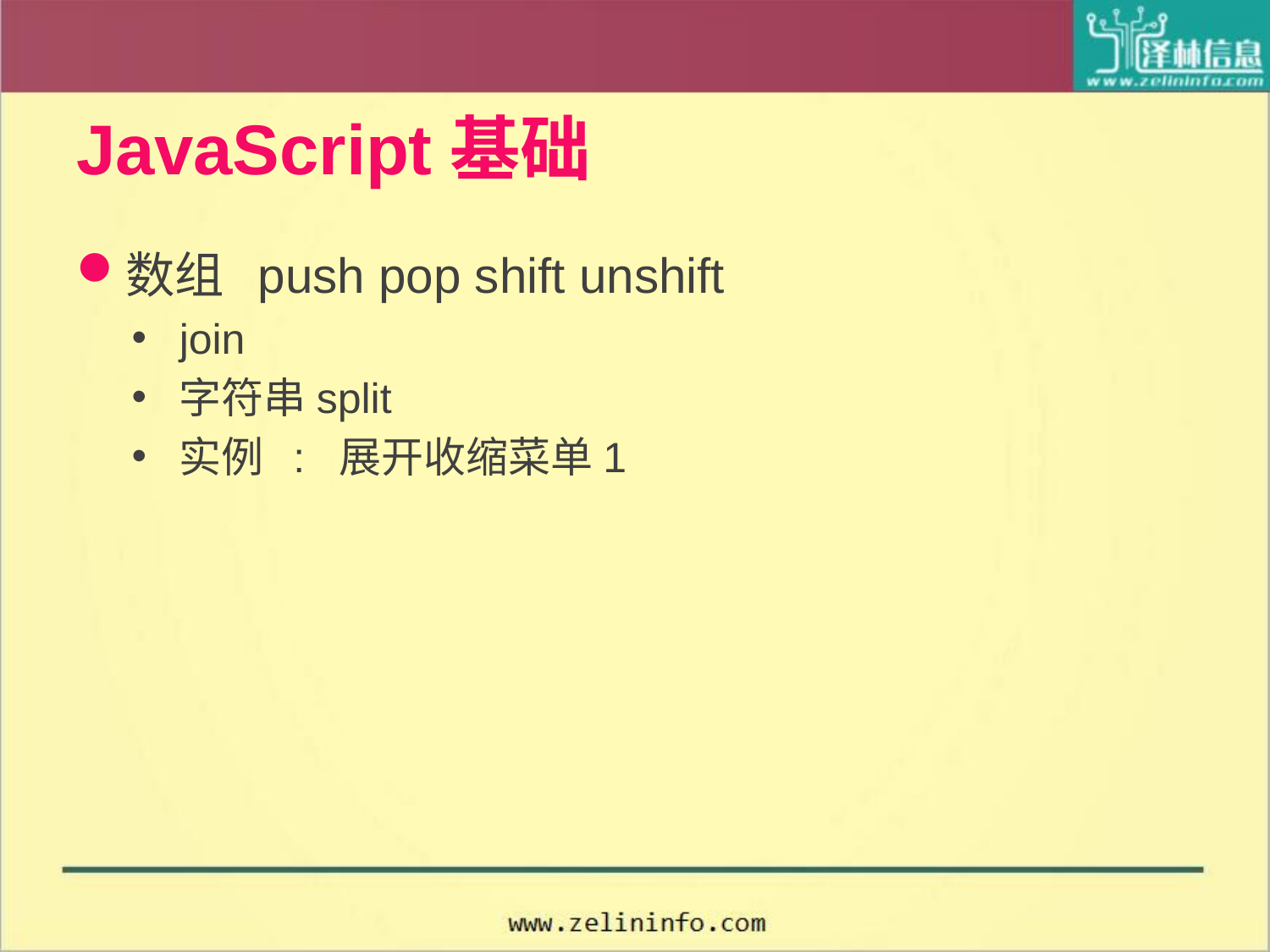

# JavaScript基础
数组  push pop shift unshift
join
字符串split
实例  :  展开收缩菜单1